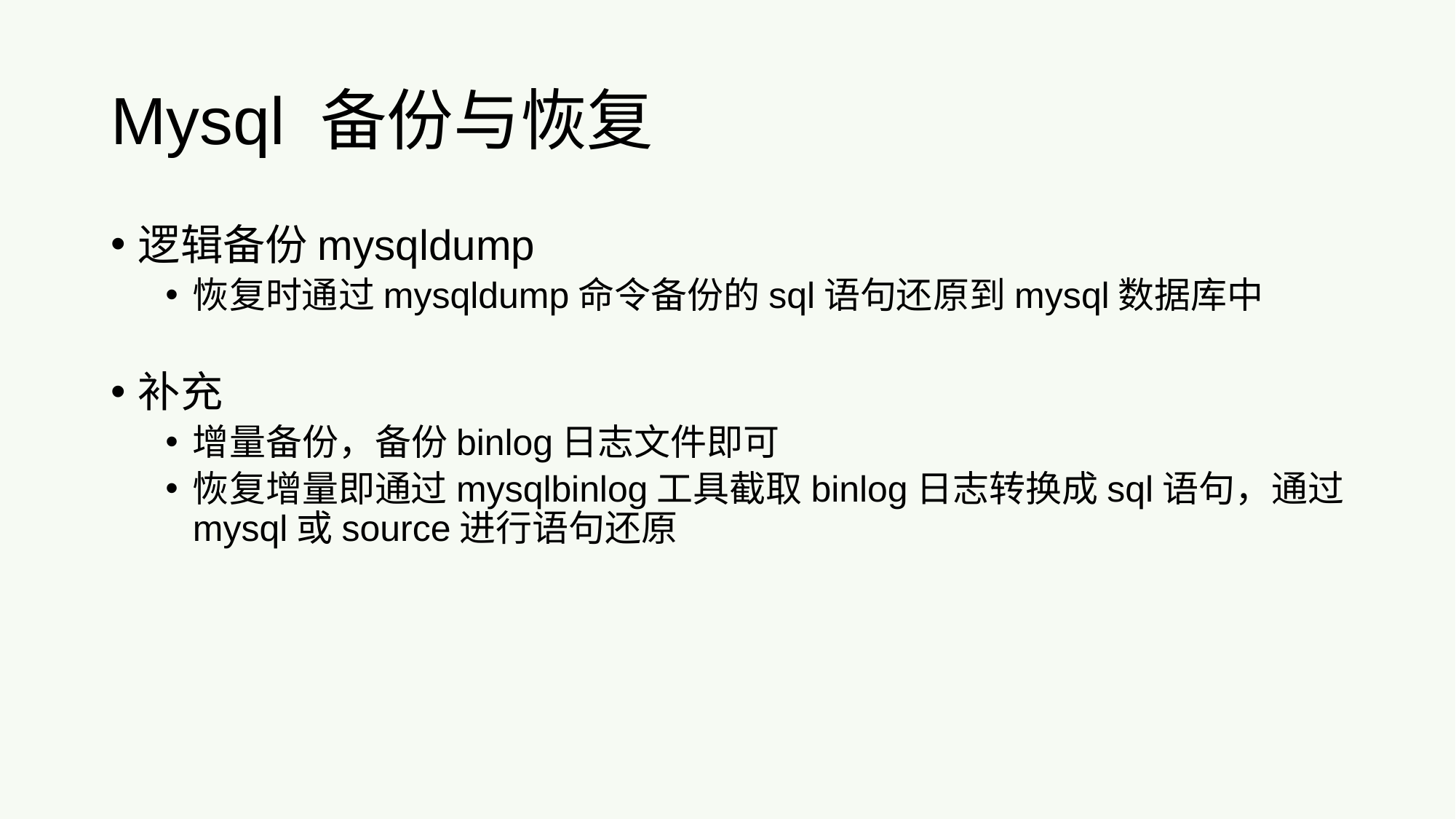

# Mysql 备份与恢复
逻辑备份mysqldump
恢复时通过mysqldump命令备份的sql语句还原到mysql数据库中
补充
增量备份，备份binlog日志文件即可
恢复增量即通过mysqlbinlog工具截取binlog日志转换成sql语句，通过mysql或source进行语句还原
34